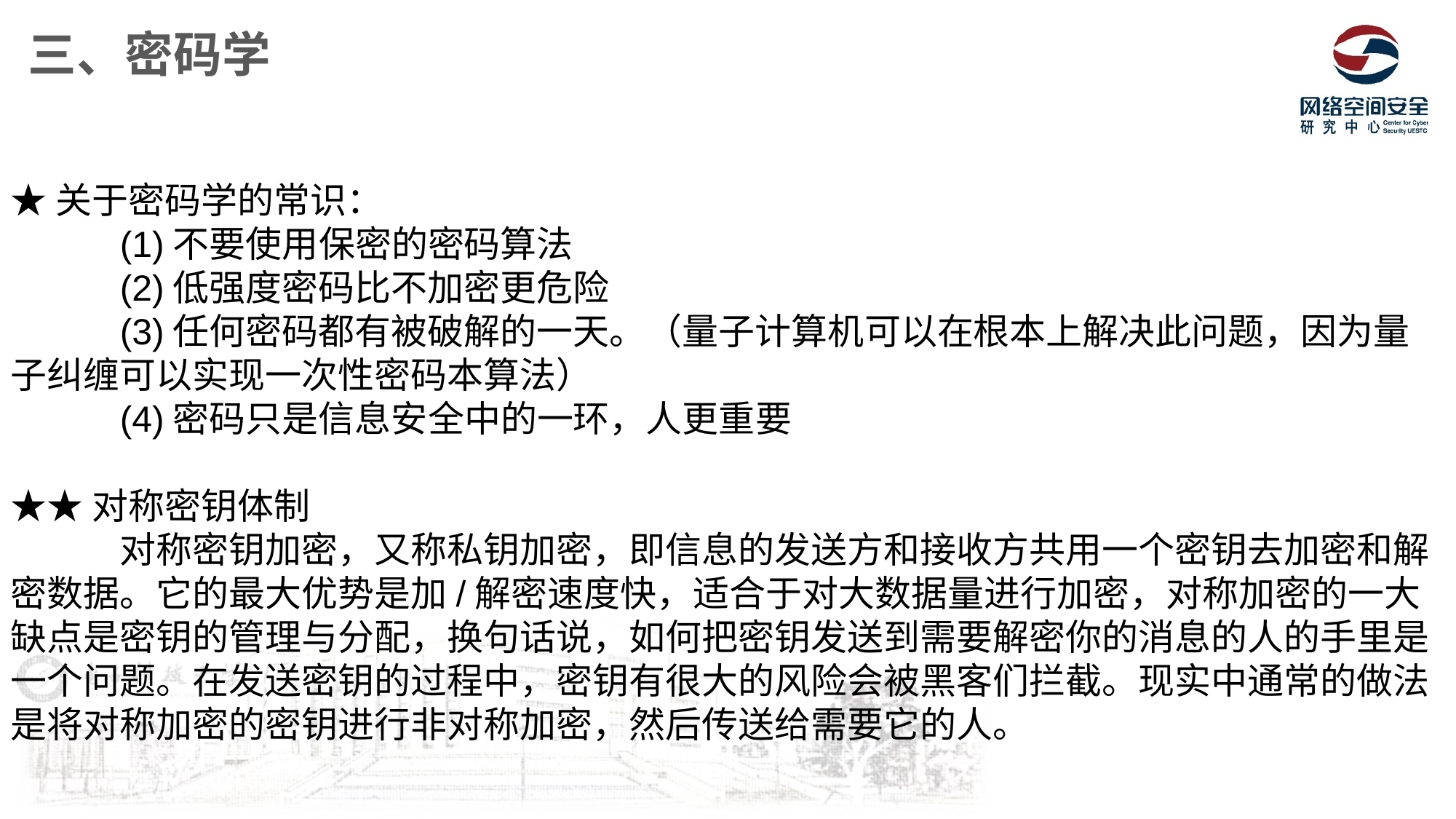

三、密码学
★关于密码学的常识：
	(1)不要使用保密的密码算法
	(2)低强度密码比不加密更危险
	(3)任何密码都有被破解的一天。（量子计算机可以在根本上解决此问题，因为量子纠缠可以实现一次性密码本算法）
	(4)密码只是信息安全中的一环，人更重要

★★对称密钥体制
	对称密钥加密，又称私钥加密，即信息的发送方和接收方共用一个密钥去加密和解密数据。它的最大优势是加/解密速度快，适合于对大数据量进行加密，对称加密的一大缺点是密钥的管理与分配，换句话说，如何把密钥发送到需要解密你的消息的人的手里是一个问题。在发送密钥的过程中，密钥有很大的风险会被黑客们拦截。现实中通常的做法是将对称加密的密钥进行非对称加密，然后传送给需要它的人。